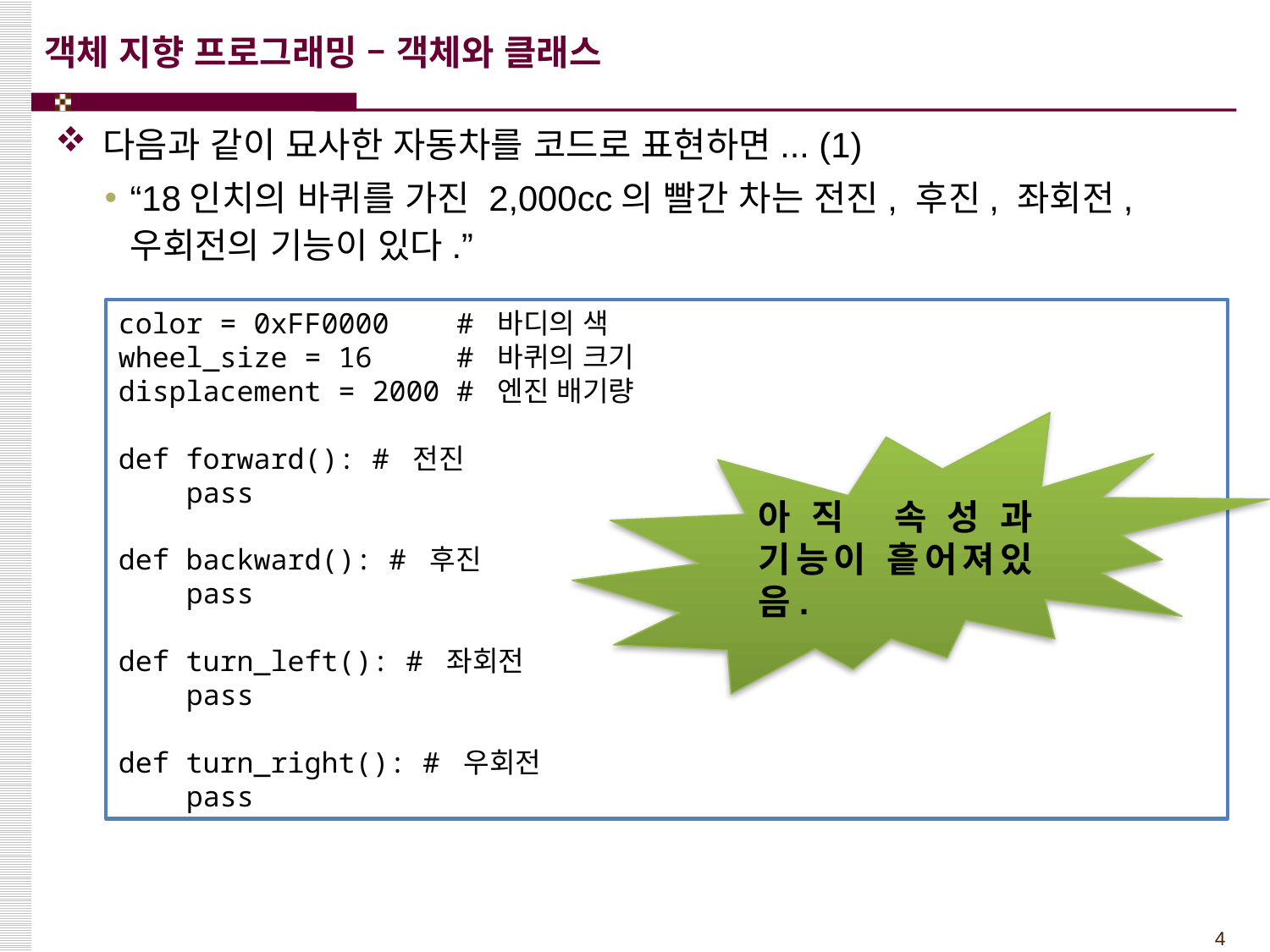

# 객체 지향 프로그래밍 – 객체와 클래스
다음과 같이 묘사한 자동차를 코드로 표현하면... (1)
“18인치의 바퀴를 가진 2,000cc의 빨간 차는 전진, 후진, 좌회전, 우회전의 기능이 있다.”

color = 0xFF0000    # 바디의 색
wheel_size = 16     # 바퀴의 크기
displacement = 2000 # 엔진 배기량

def forward(): # 전진
    pass

def backward(): # 후진
    pass

def turn_left(): # 좌회전
    pass

def turn_right(): # 우회전
    pass
아직 속성과 기능이 흩어져있음.